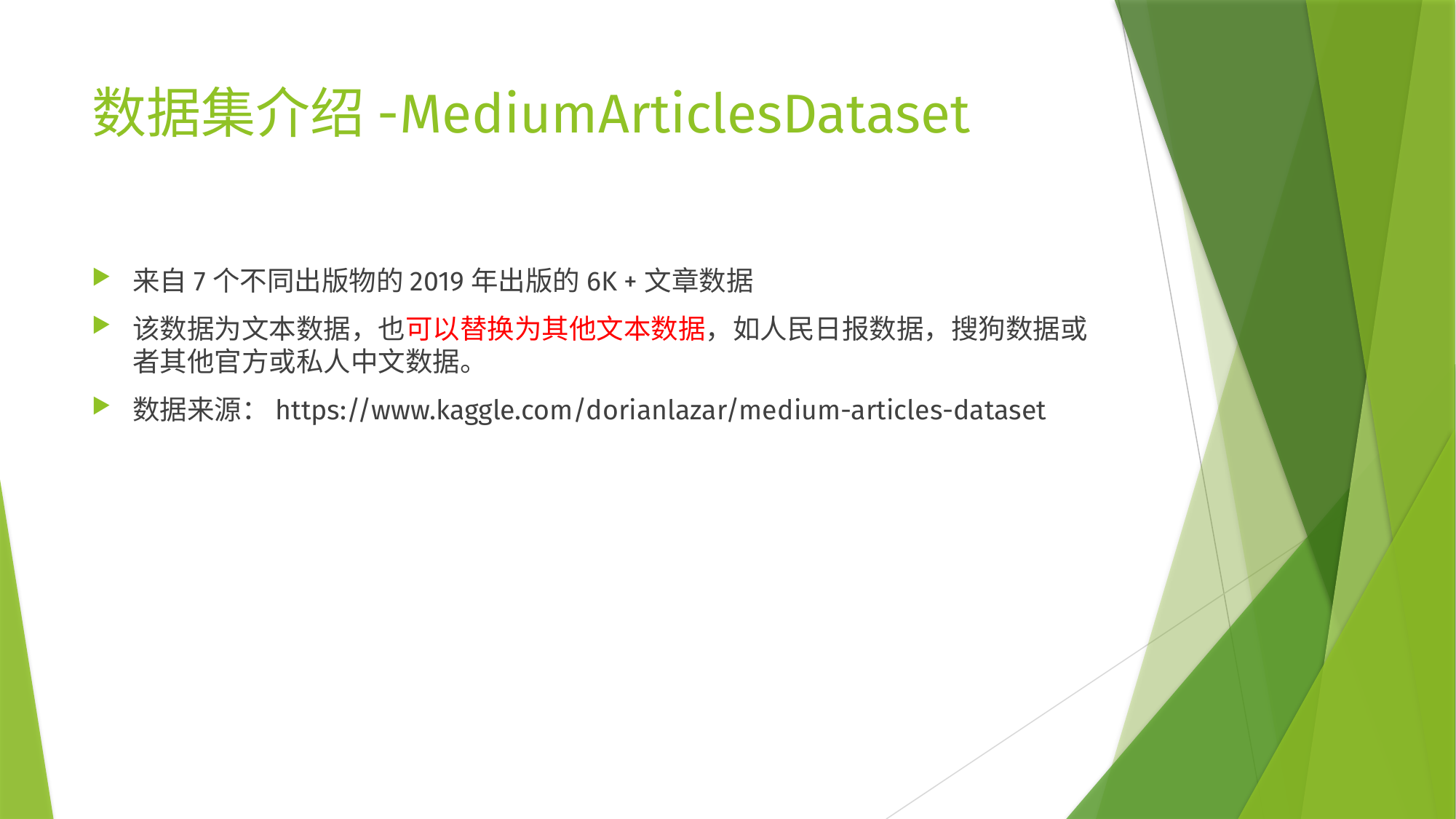

# 数据集介绍-MediumArticlesDataset
来自7个不同出版物的2019年出版的6K +文章数据
该数据为文本数据，也可以替换为其他文本数据，如人民日报数据，搜狗数据或者其他官方或私人中文数据。
数据来源：https://www.kaggle.com/dorianlazar/medium-articles-dataset